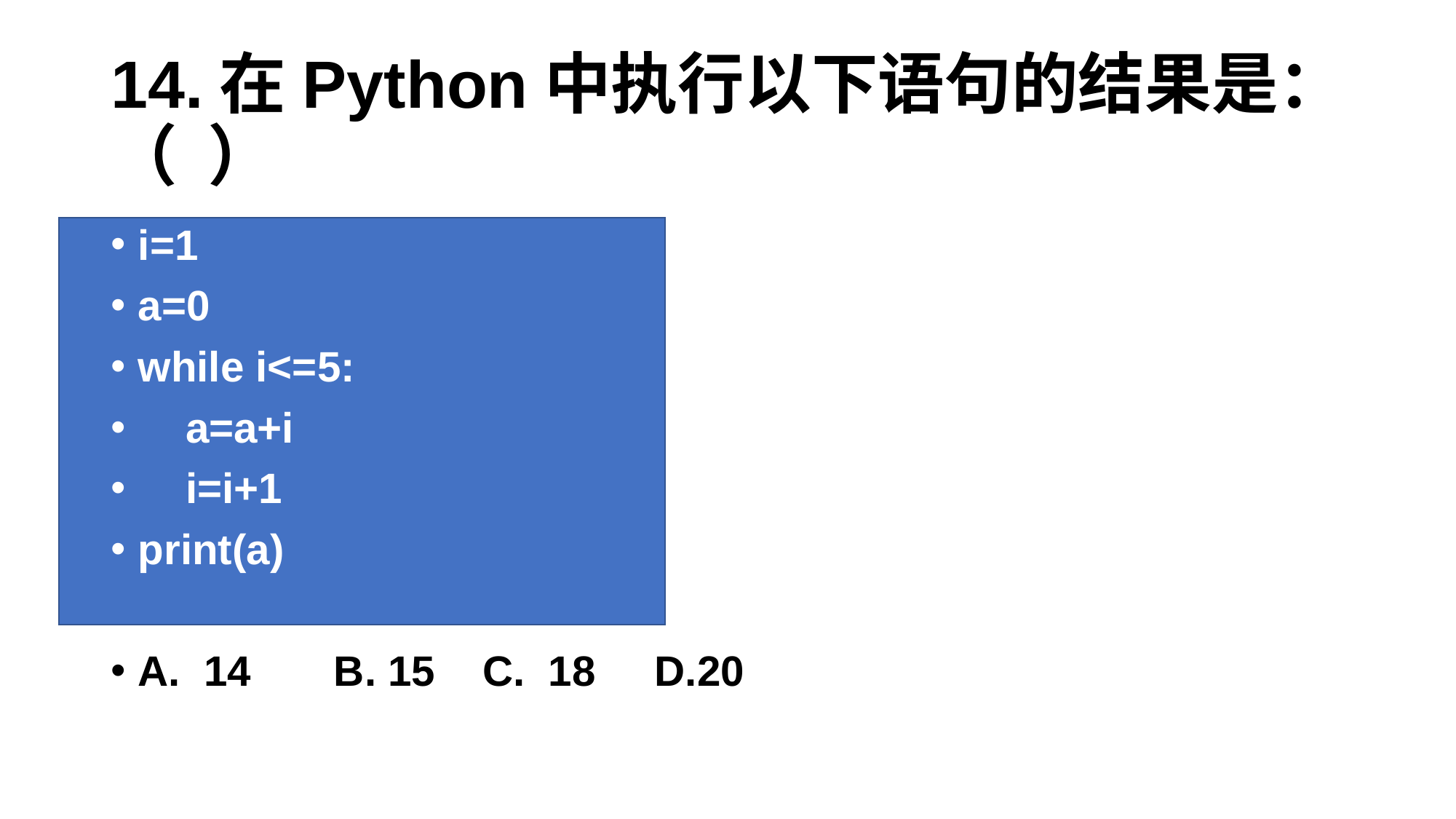

# 14.在Python中执行以下语句的结果是：（  ）

i=1
a=0
while i<=5:
    a=a+i
    i=i+1
print(a)

A.  14       B. 15    C.  18     D.20